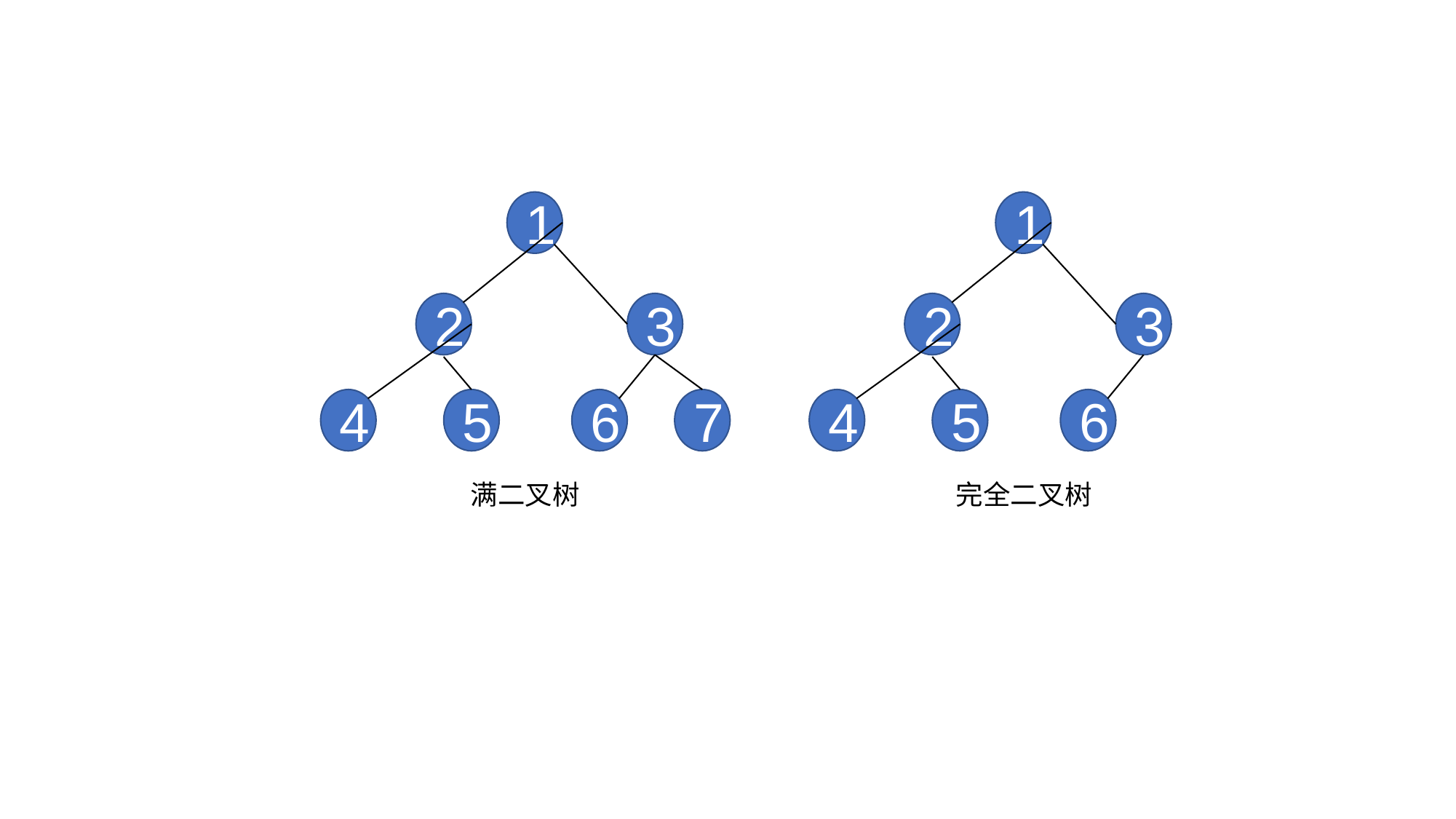

1
3
2
4
5
7
6
1
3
2
4
5
6
满二叉树
完全二叉树